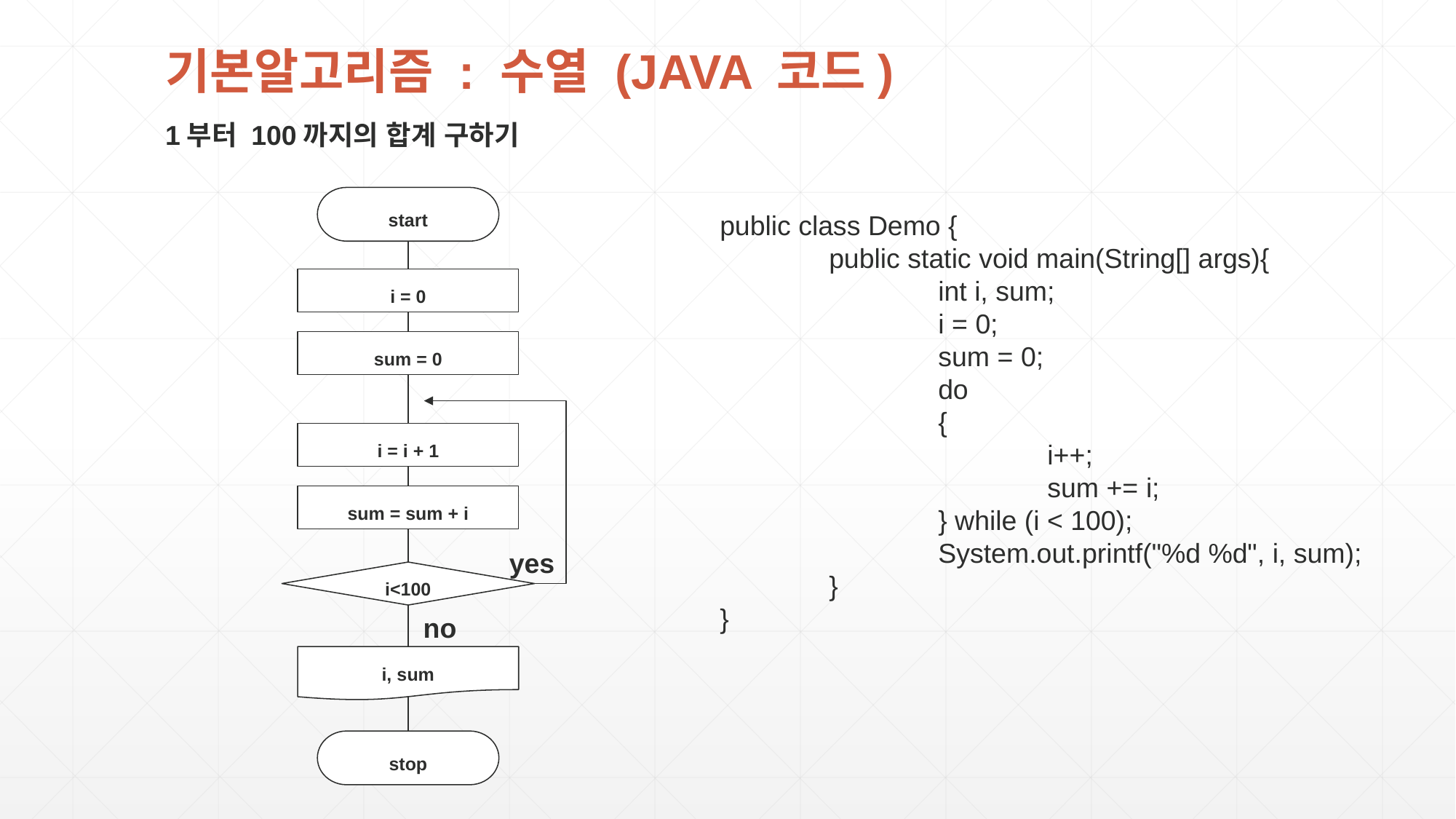

기본알고리즘 : 수열 (JAVA 코드)
1부터 100까지의 합계 구하기
start
i = 0
sum = 0
i = i + 1
sum = sum + i
yes
i<100
no
i, sum
stop
public class Demo {
	public static void main(String[] args){
		int i, sum;
		i = 0;
		sum = 0;
		do
		{
			i++;
			sum += i;
		} while (i < 100);
		System.out.printf("%d %d", i, sum);
	}
}